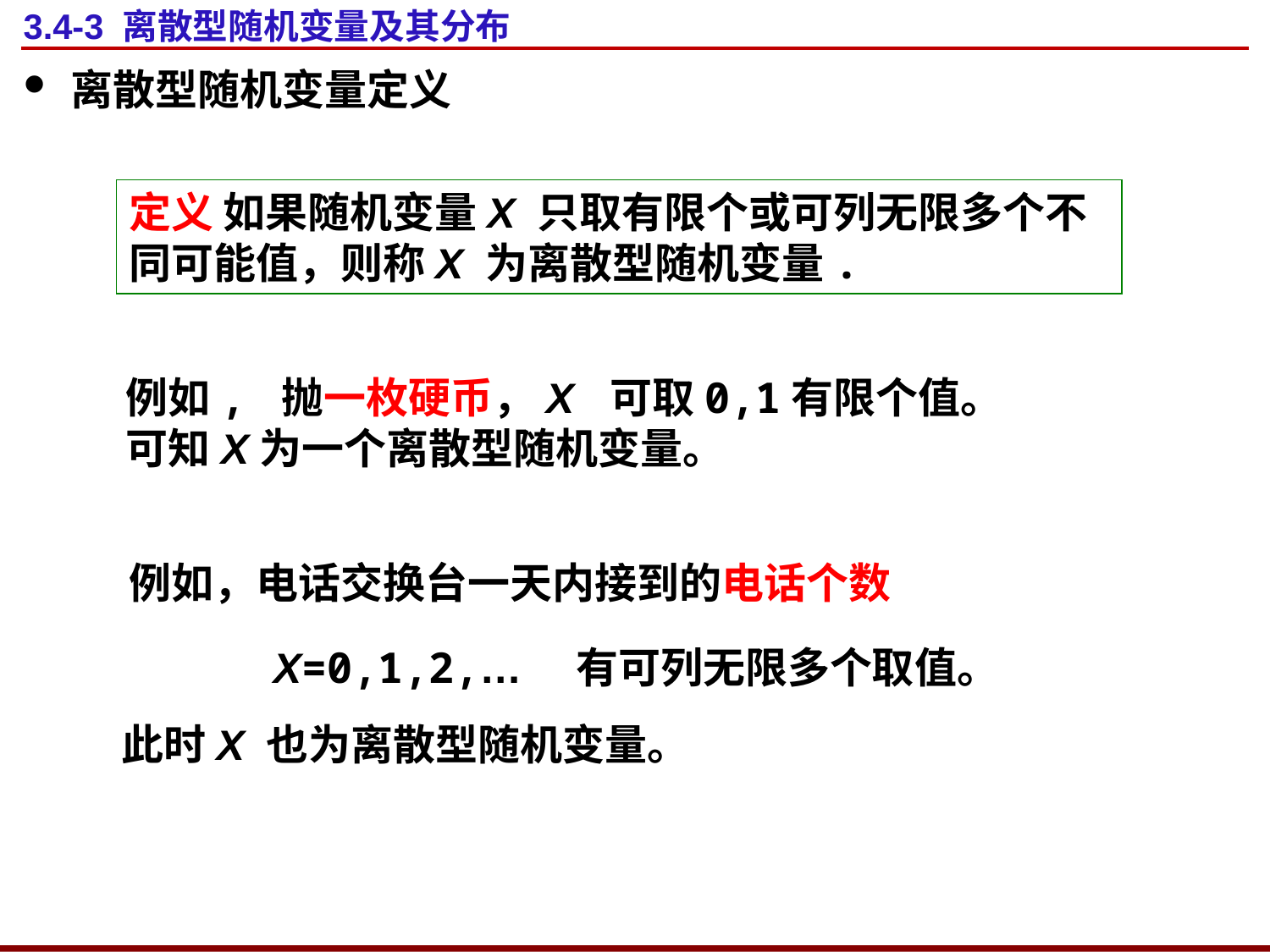

# 3.4-3 离散型随机变量及其分布
离散型随机变量定义
定义 如果随机变量X 只取有限个或可列无限多个不同可能值，则称X 为离散型随机变量.
例如, 抛一枚硬币，X 可取0,1有限个值。可知X为一个离散型随机变量。
例如，电话交换台一天内接到的电话个数
X=0,1,2,…
有可列无限多个取值。
此时X 也为离散型随机变量。